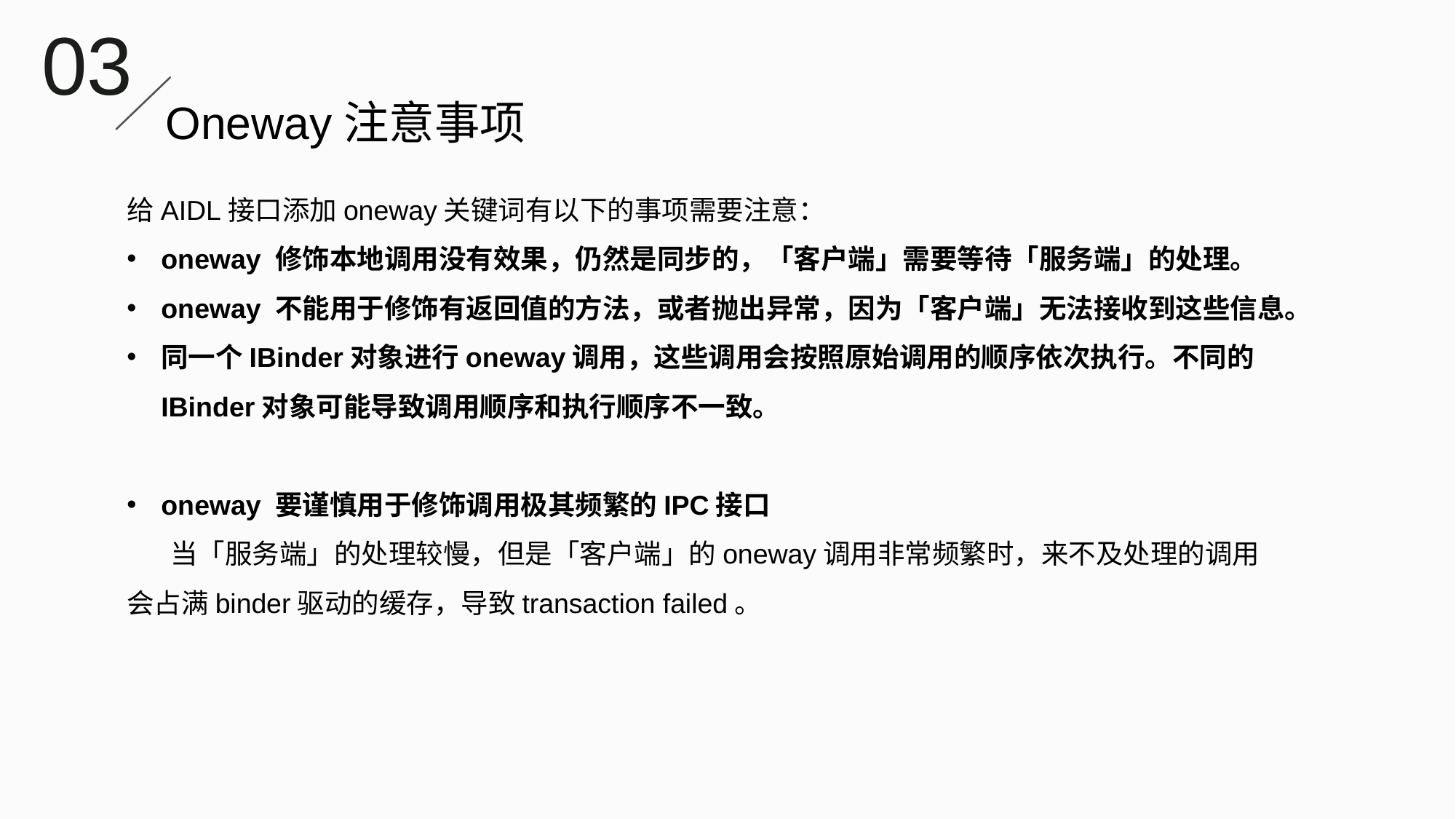

03
Oneway注意事项
给AIDL接口添加oneway关键词有以下的事项需要注意：
oneway 修饰本地调用没有效果，仍然是同步的，「客户端」需要等待「服务端」的处理。
oneway 不能用于修饰有返回值的方法，或者抛出异常，因为「客户端」无法接收到这些信息。
同一个IBinder对象进行oneway调用，这些调用会按照原始调用的顺序依次执行。不同的IBinder对象可能导致调用顺序和执行顺序不一致。

oneway 要谨慎用于修饰调用极其频繁的IPC接口
      当「服务端」的处理较慢，但是「客户端」的oneway调用非常频繁时，来不及处理的调用会占满binder驱动的缓存，导致transaction failed。